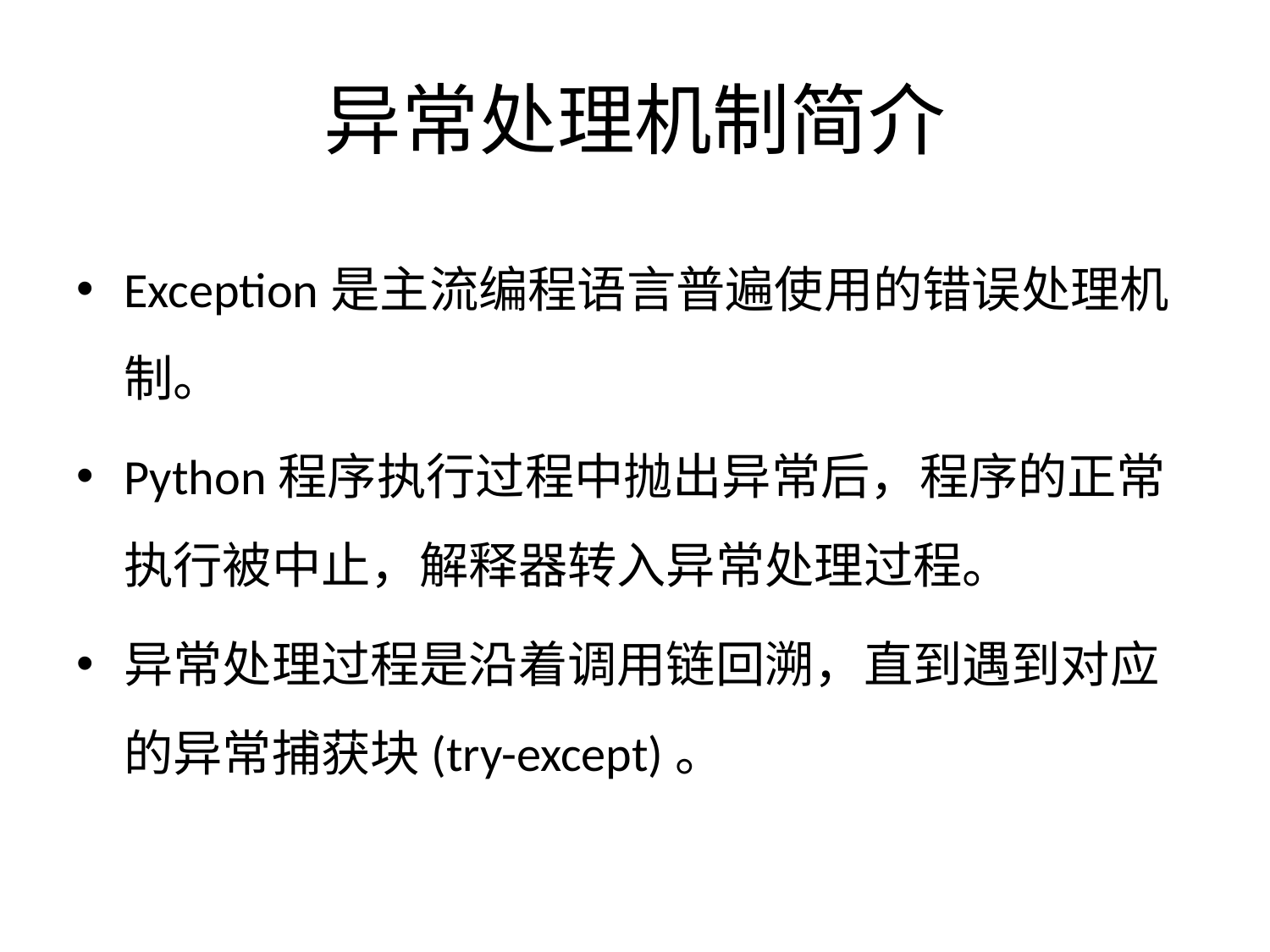

# 异常处理机制简介
Exception是主流编程语言普遍使用的错误处理机制。
Python程序执行过程中抛出异常后，程序的正常执行被中止，解释器转入异常处理过程。
异常处理过程是沿着调用链回溯，直到遇到对应的异常捕获块(try-except)。